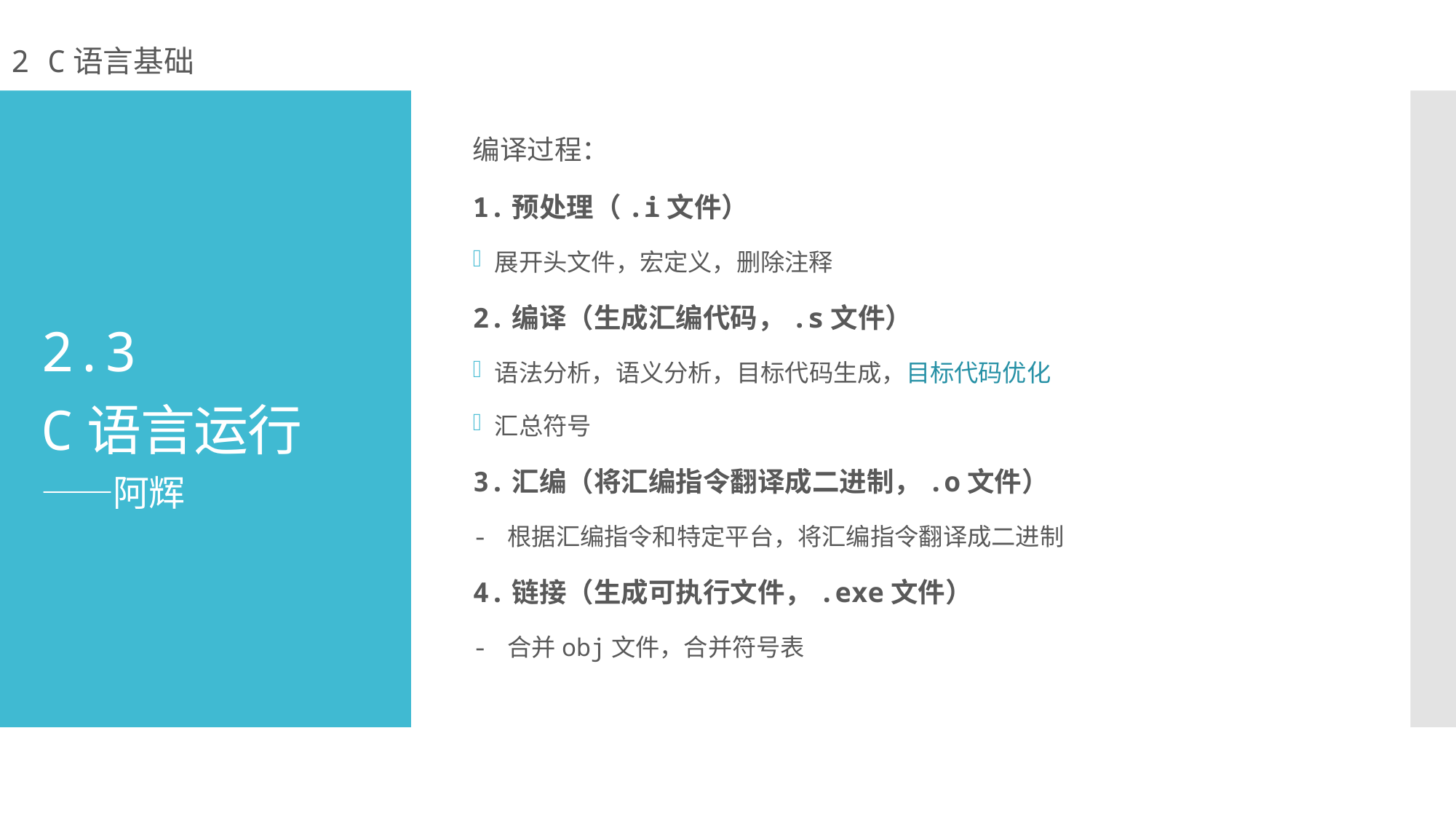

2 C语言基础
编译过程：
1.预处理（.i文件）
展开头文件，宏定义，删除注释
2.编译（生成汇编代码，.s文件）
语法分析，语义分析，目标代码生成，目标代码优化
汇总符号
3.汇编（将汇编指令翻译成二进制，.o文件）
- 根据汇编指令和特定平台，将汇编指令翻译成二进制
4.链接（生成可执行文件，.exe文件）
- 合并obj文件，合并符号表
# 2.3 C语言运行 ——阿辉